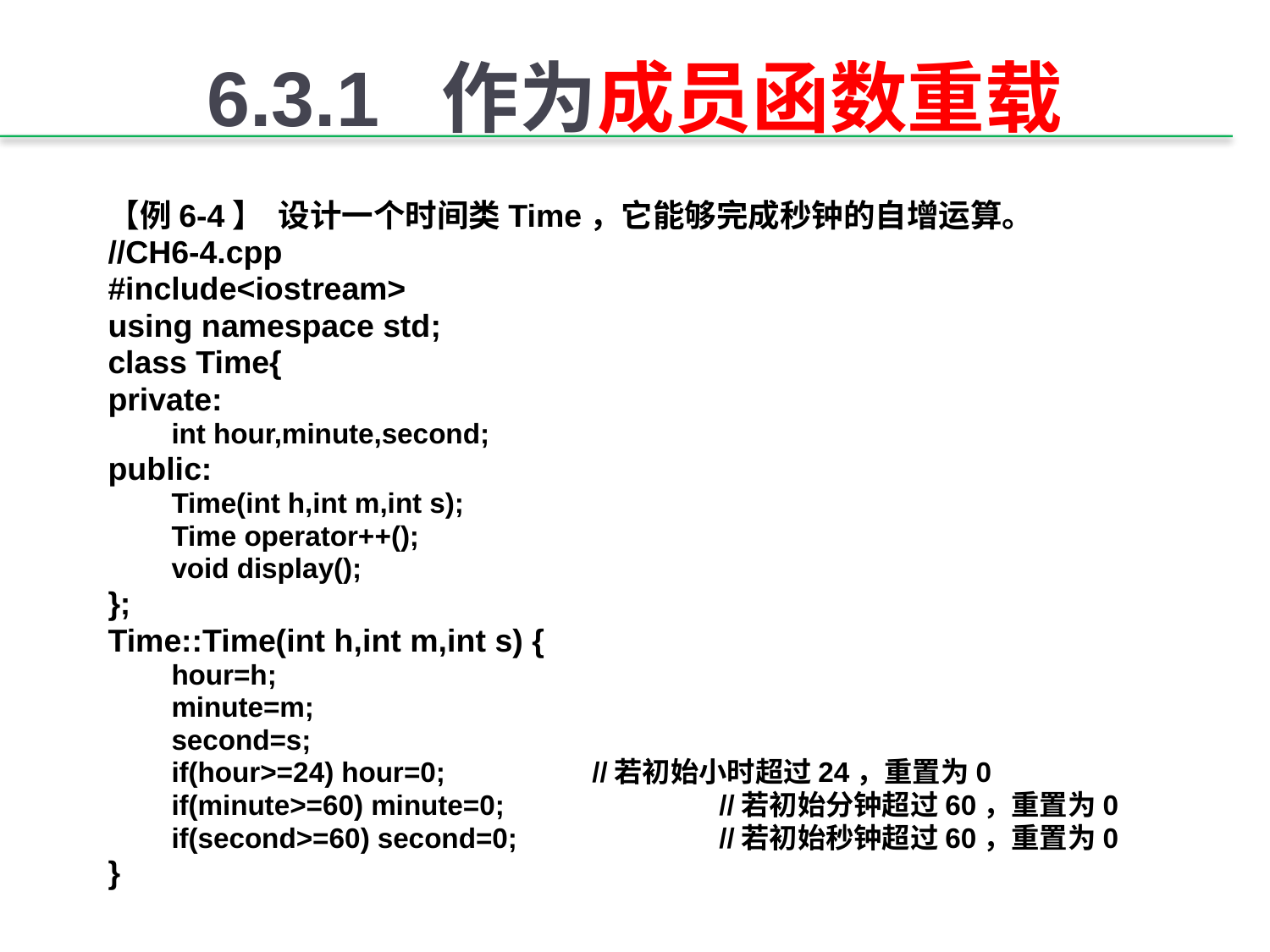

# 6.3.1  作为成员函数重载
【例6-4】  设计一个时间类Time，它能够完成秒钟的自增运算。
//CH6-4.cpp
#include<iostream>
using namespace std;
class Time{
private:
int hour,minute,second;
public:
Time(int h,int m,int s);
Time operator++();
void display();
};
Time::Time(int h,int m,int s) {
hour=h;
minute=m;
second=s;
if(hour>=24) hour=0;               	//若初始小时超过24，重置为0
if(minute>=60) minute=0;            	//若初始分钟超过60，重置为0
if(second>=60) second=0;            	//若初始秒钟超过60，重置为0
}